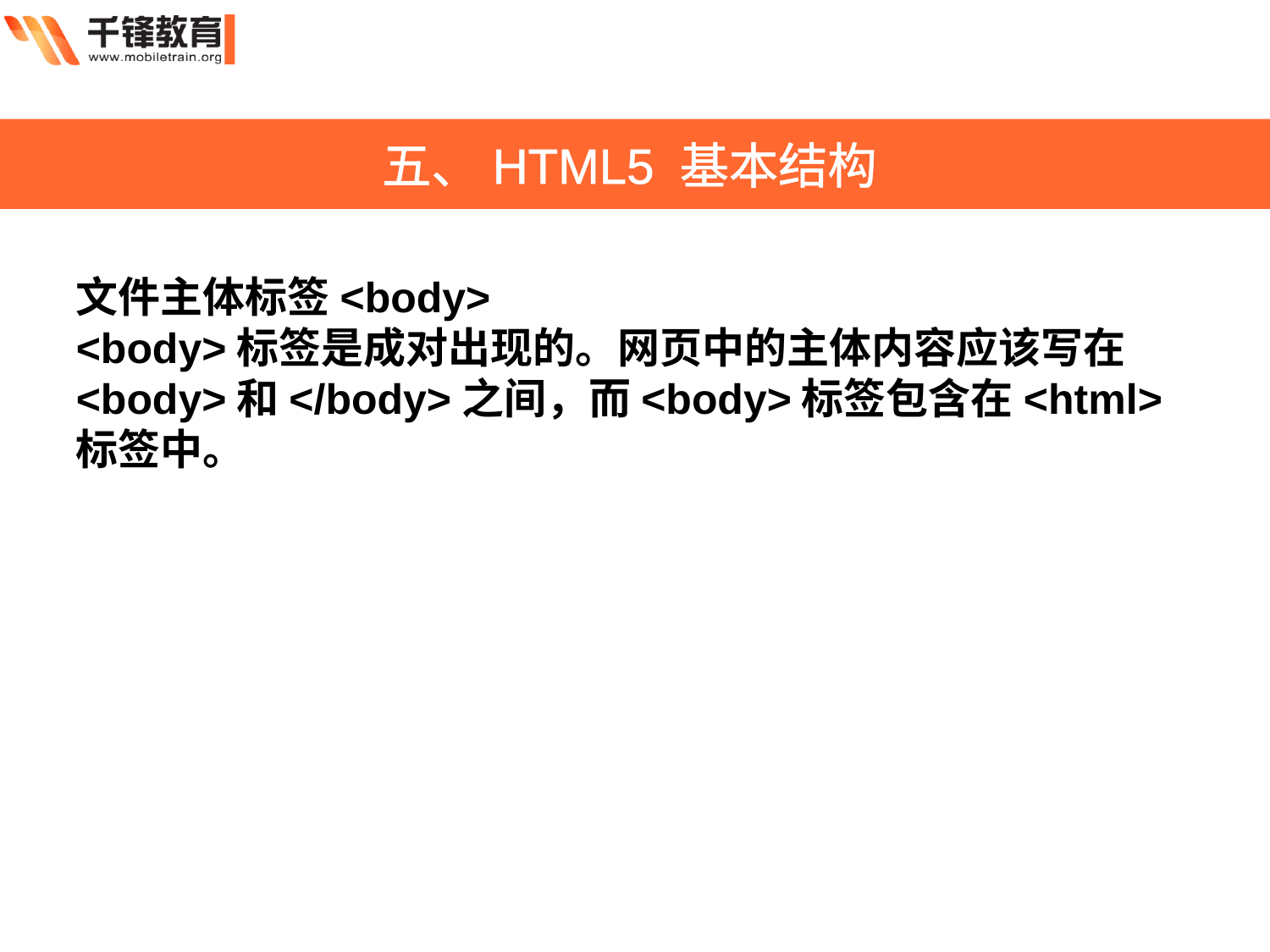

五、HTML5 基本结构
文件主体标签<body>
<body>标签是成对出现的。网页中的主体内容应该写在<body>和</body>之间，而<body>标签包含在<html>标签中。